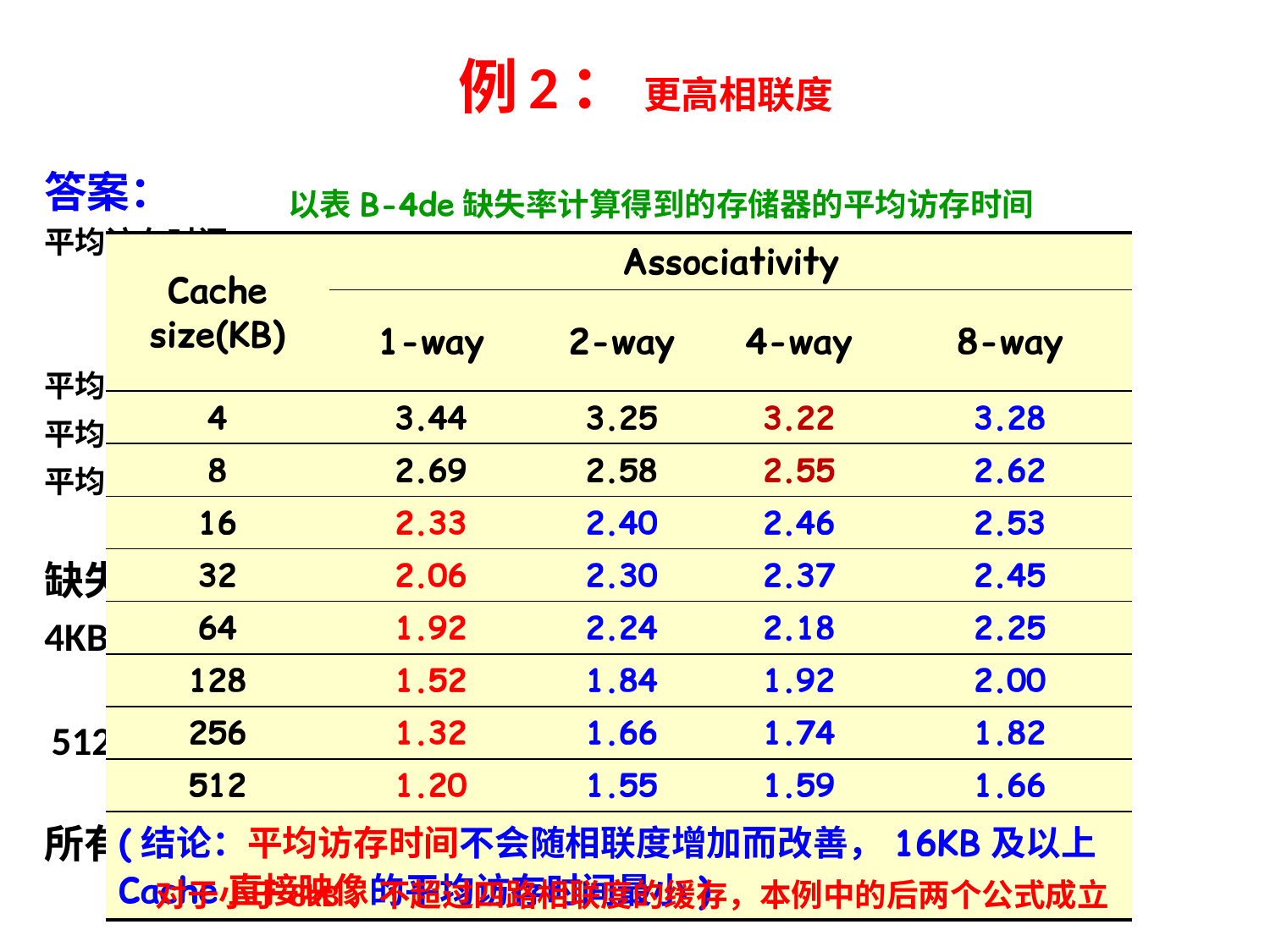

# 例2： 更高相联度
答案：
平均访存时间8-路
			     ＝命中时间8-路 + 缺失率8-路×缺失代价8-路
			      ＝1.52 + 缺失率8-路×25
平均访存时间4-路  ＝ 1.44 + 缺失率4-路×25
平均访存时间2-路  ＝ 1.36 + 缺失率2-路×25
平均访存时间1-路  ＝ 1.00 + 缺失率1-路×25

缺失代价在以上式子中是相同的，假定为25个时钟周期。
4KB直接映像cache的平均访存时间是：
                    平均访存时间1-路 ＝ 1.00 + 0.098×25＝3.44
 512KB, 8-路组相联是：
                    平均访存时间8-路 ＝ 1.52 + 0.006×25＝1.66
所有结果如表所示：

以表B-4de缺失率计算得到的存储器的平均访存时间
| Cache size(KB) | Associativity |  |  |  |
| --- | --- | --- | --- | --- |
|  | 1-way | 2-way | 4-way | 8-way |
| 4 | 3.44 | 3.25 | 3.22 | 3.28 |
| 8 | 2.69 | 2.58 | 2.55 | 2.62 |
| 16 | 2.33 | 2.40 | 2.46 | 2.53 |
| 32 | 2.06 | 2.30 | 2.37 | 2.45 |
| 64 | 1.92 | 2.24 | 2.18 | 2.25 |
| 128 | 1.52 | 1.84 | 1.92 | 2.00 |
| 256 | 1.32 | 1.66 | 1.74 | 1.82 |
| 512 | 1.20 | 1.55 | 1.59 | 1.66 |
| (结论：平均访存时间不会随相联度增加而改善，16KB及以上Cache直接映像的平均访存时间最小) |  |  |  |  |
对于小于8kB、不超过四路相联度的缓存，本例中的后两个公式成立
22